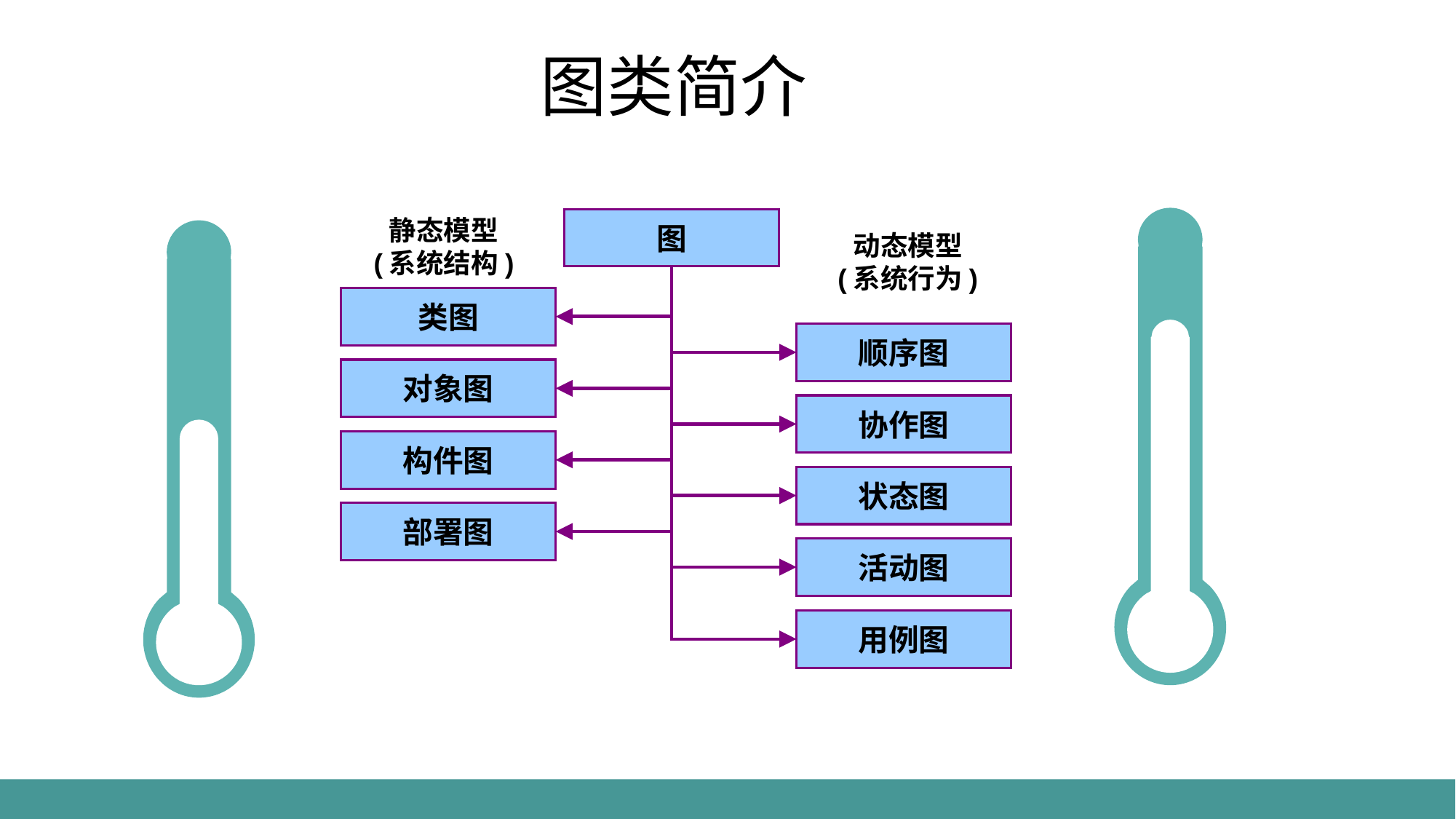

图类简介
静态模型
(系统结构)
图
动态模型
(系统行为)
类图
顺序图
对象图
协作图
构件图
状态图
部署图
活动图
用例图